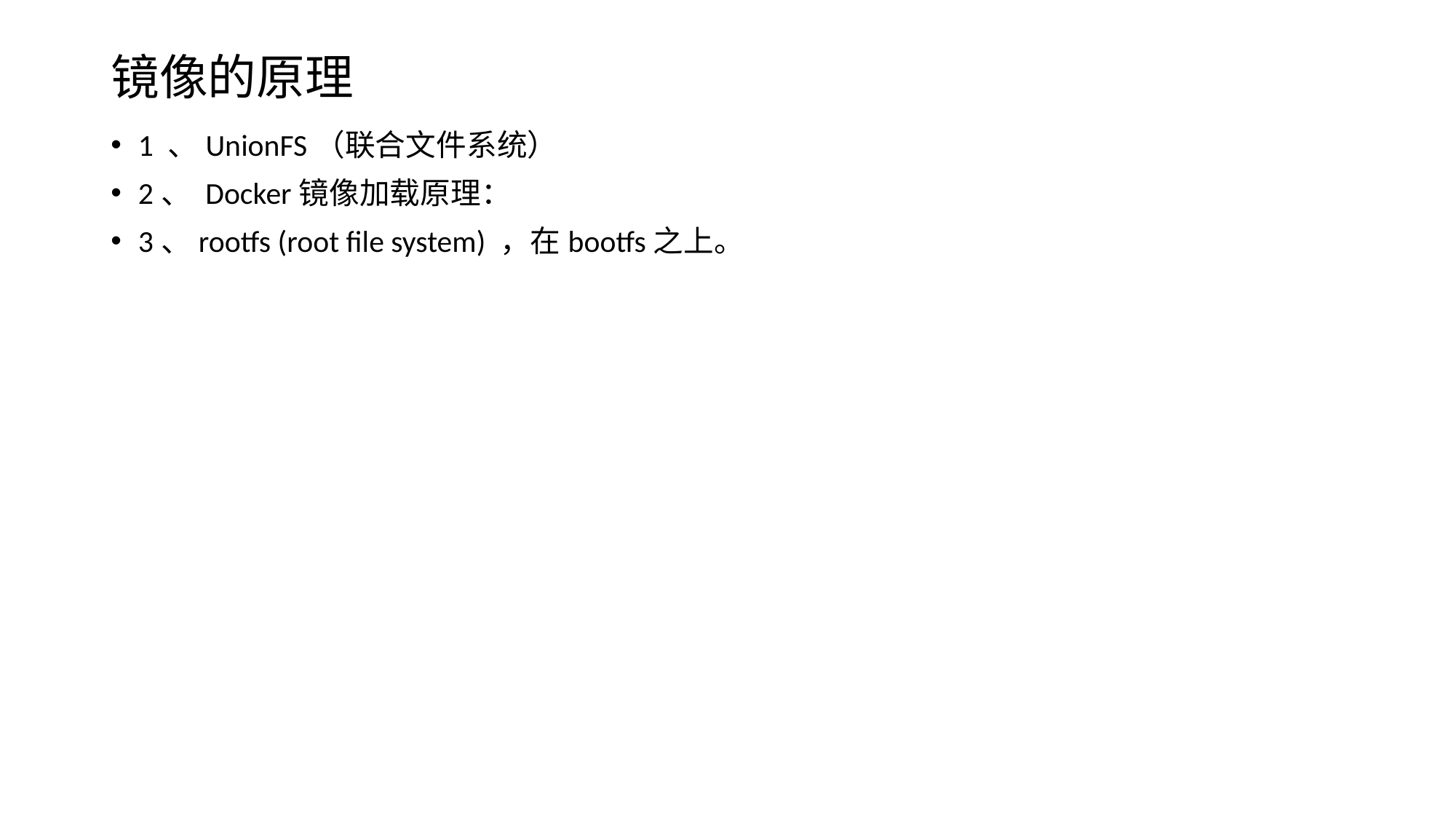

# 镜像的原理
1 、UnionFS（联合文件系统）
2、 Docker镜像加载原理：
3、rootfs (root file system) ，在bootfs之上。